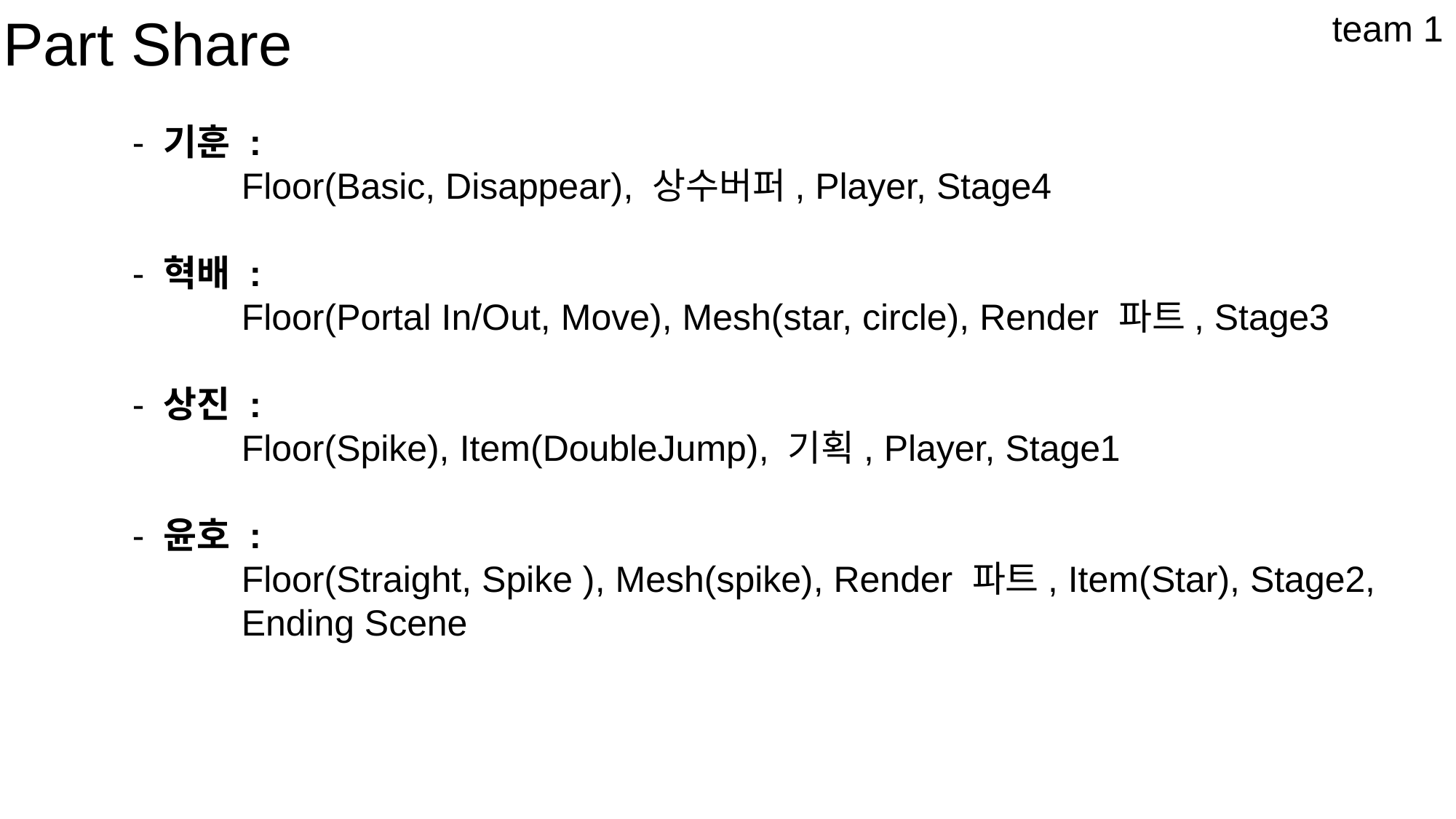

Part Share
team 1
- 기훈 :
	Floor(Basic, Disappear), 상수버퍼, Player, Stage4

- 혁배 :
	Floor(Portal In/Out, Move), Mesh(star, circle), Render 파트, Stage3

- 상진 :
	Floor(Spike), Item(DoubleJump), 기획, Player, Stage1

- 윤호 :
	Floor(Straight, Spike ), Mesh(spike), Render 파트, Item(Star), Stage2,
	Ending Scene